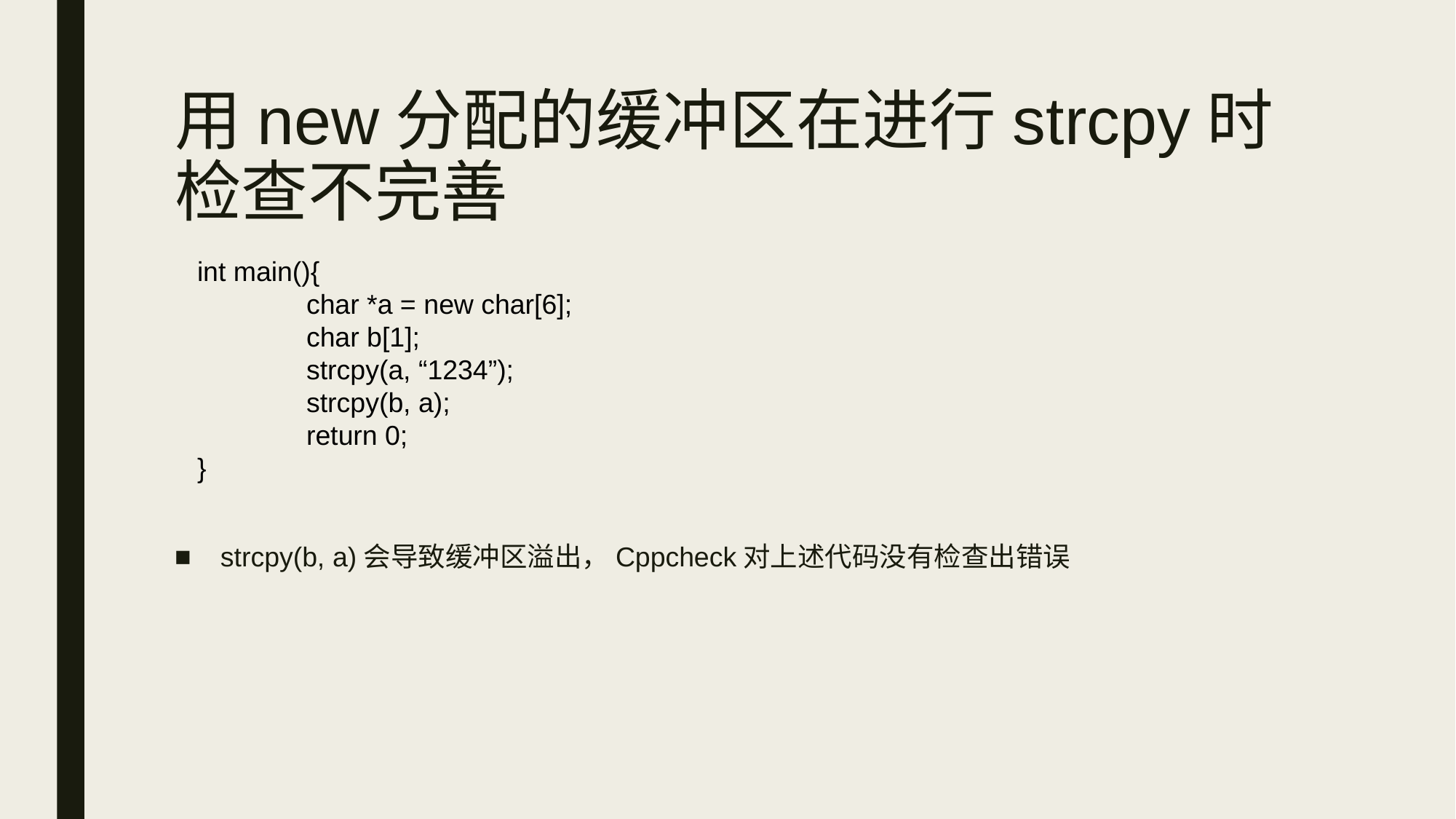

# 用new分配的缓冲区在进行strcpy时检查不完善
int main(){
	char *a = new char[6];
	char b[1];
	strcpy(a, “1234”);
	strcpy(b, a);
	return 0;
}
strcpy(b, a)会导致缓冲区溢出，Cppcheck对上述代码没有检查出错误